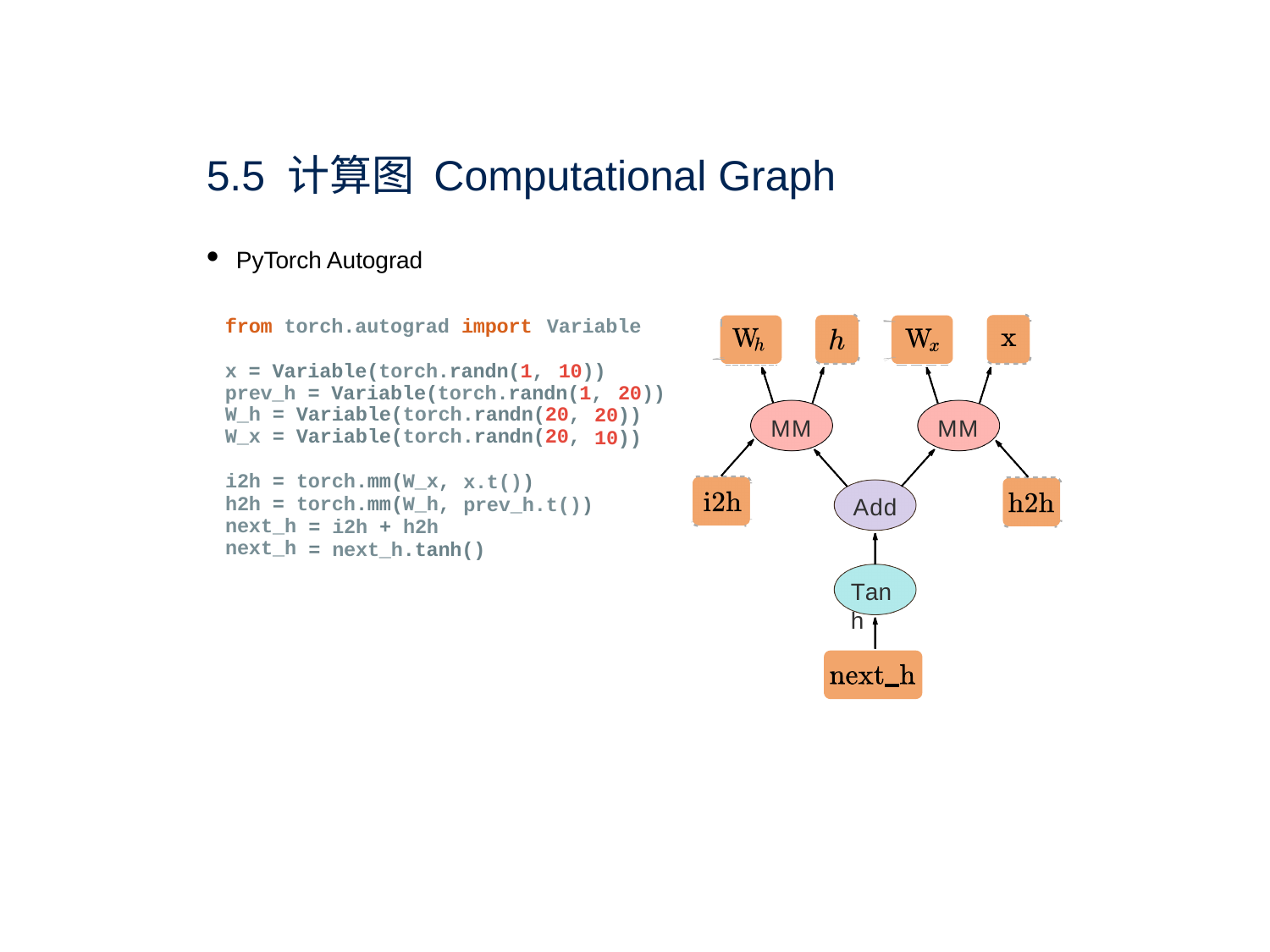

5.5 计算图 Computational Graph
# PyTorch Autograd

from torch.autograd import
Variable

x = Variable(torch.randn(1,
10))

prev_h = Variable(torch.randn(1,
20))
W_h = Variable(torch.randn(20, W_x = Variable(torch.randn(20,
20))
10))
MM
MM
i2h = torch.mm(W_x, h2h = torch.mm(W_h,
x.t())
prev_h.t())
Add
next_h next_h
= i2h + h2h
= next_h.tanh()
Tanh